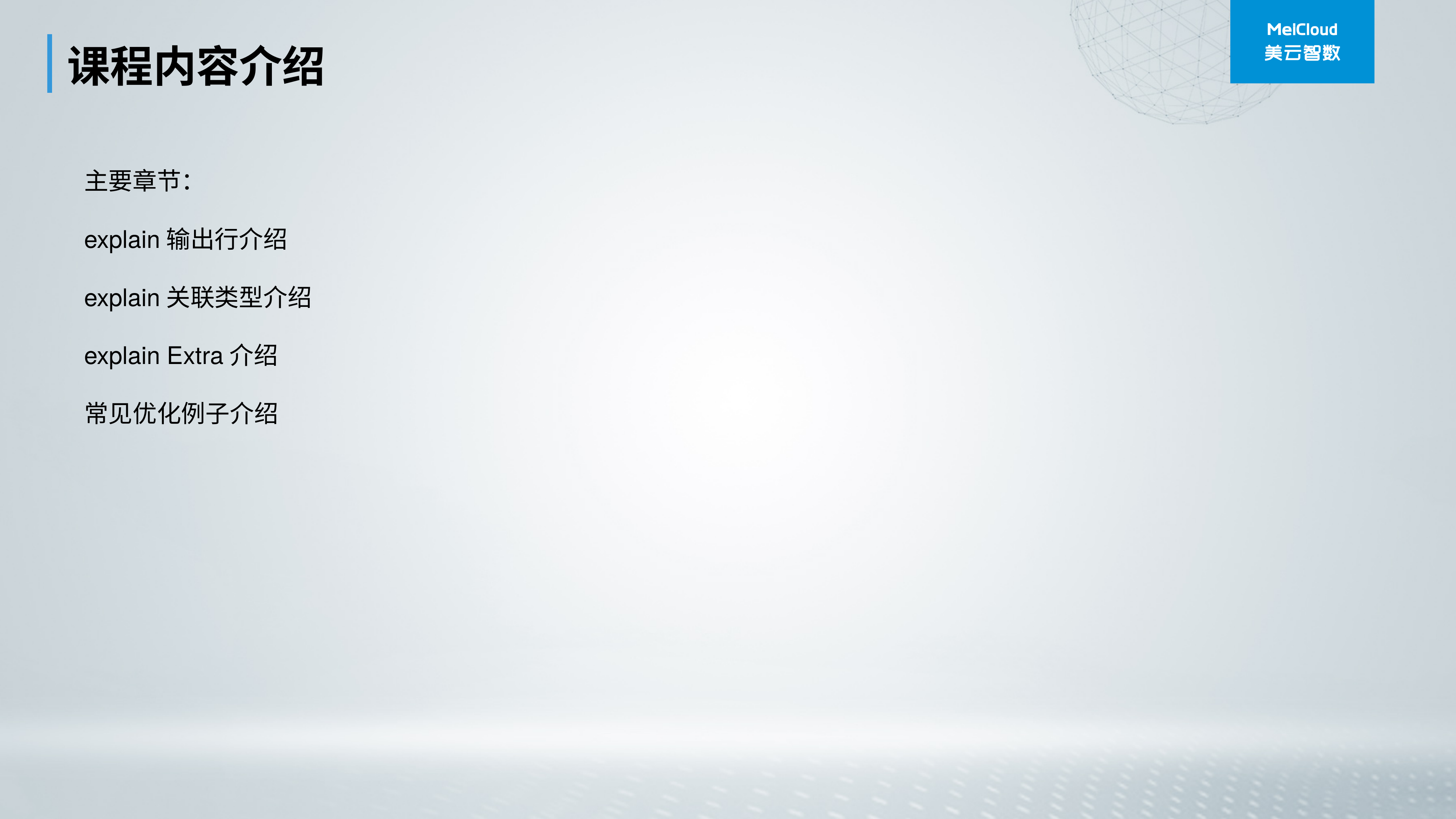

课程内容介绍

主要章节：

explain输出行介绍

explain关联类型介绍

explain Extra介绍

常见优化例子介绍